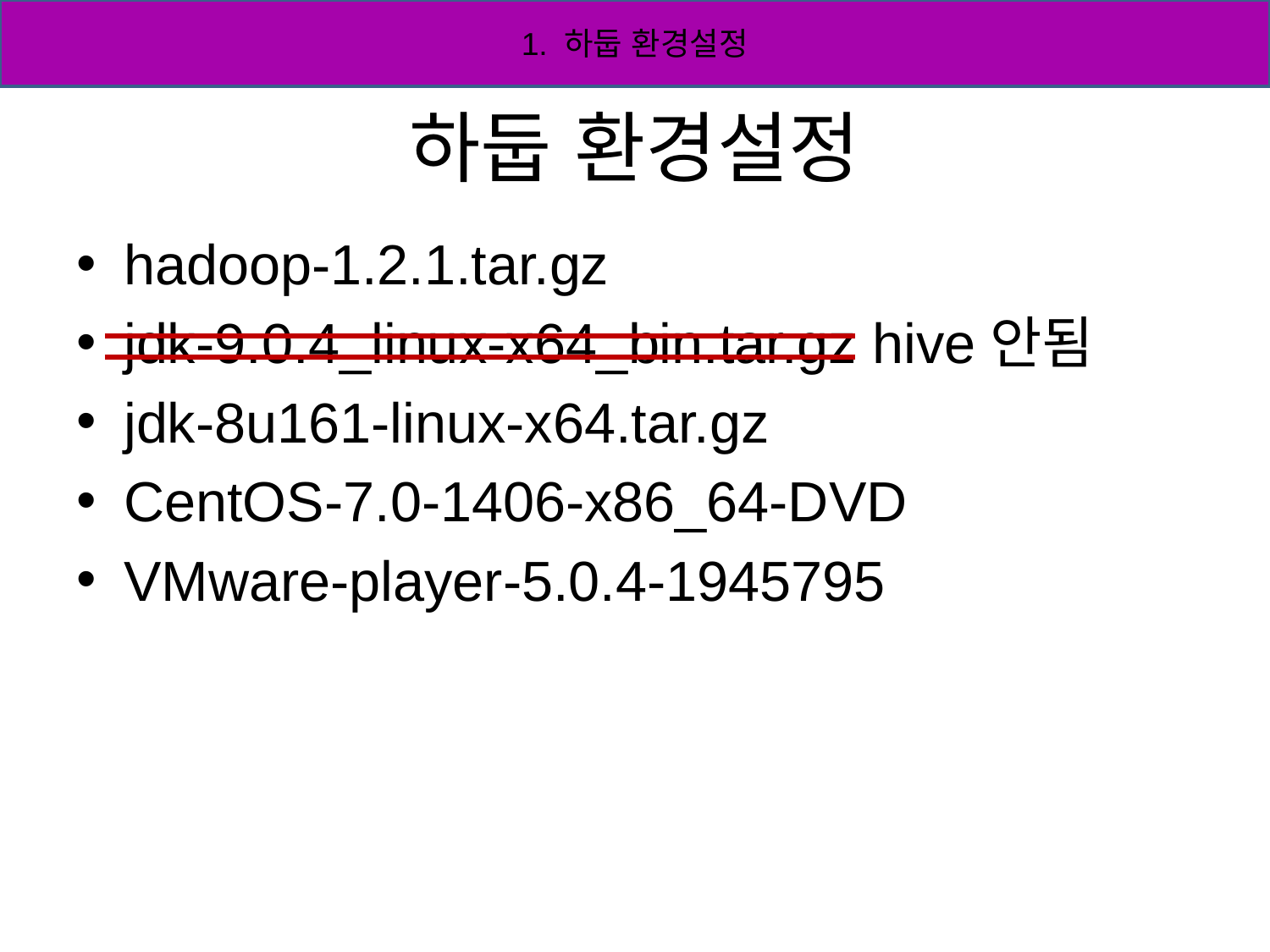

1. 하둡 환경설정
# 하둡 환경설정
hadoop-1.2.1.tar.gz
jdk-9.0.4_linux-x64_bin.tar.gz hive안됨
jdk-8u161-linux-x64.tar.gz
CentOS-7.0-1406-x86_64-DVD
VMware-player-5.0.4-1945795